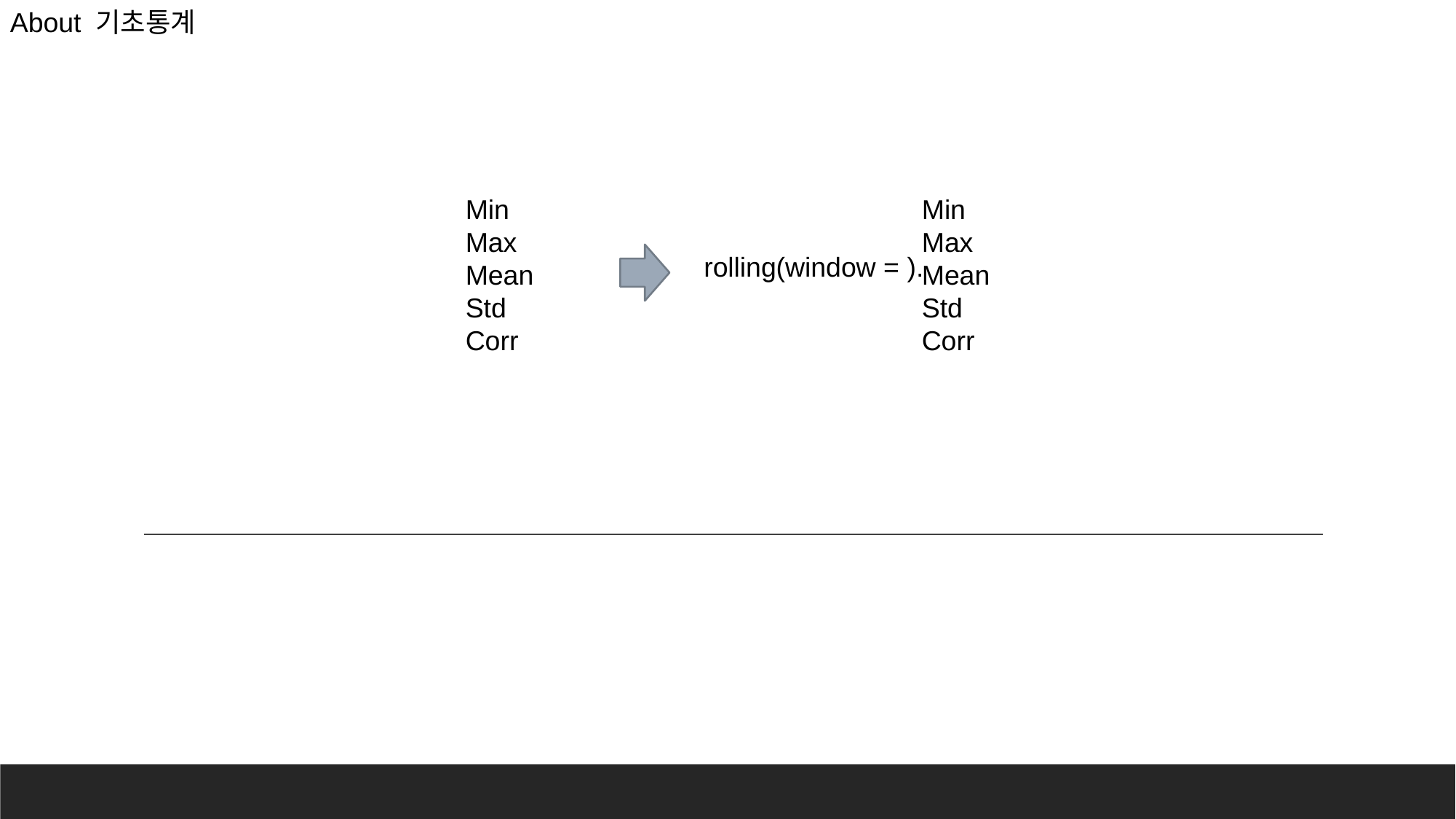

About 기초통계
Min
Max
Mean
Std
Corr
Min
Max
Mean
Std
Corr

rolling(window = ).